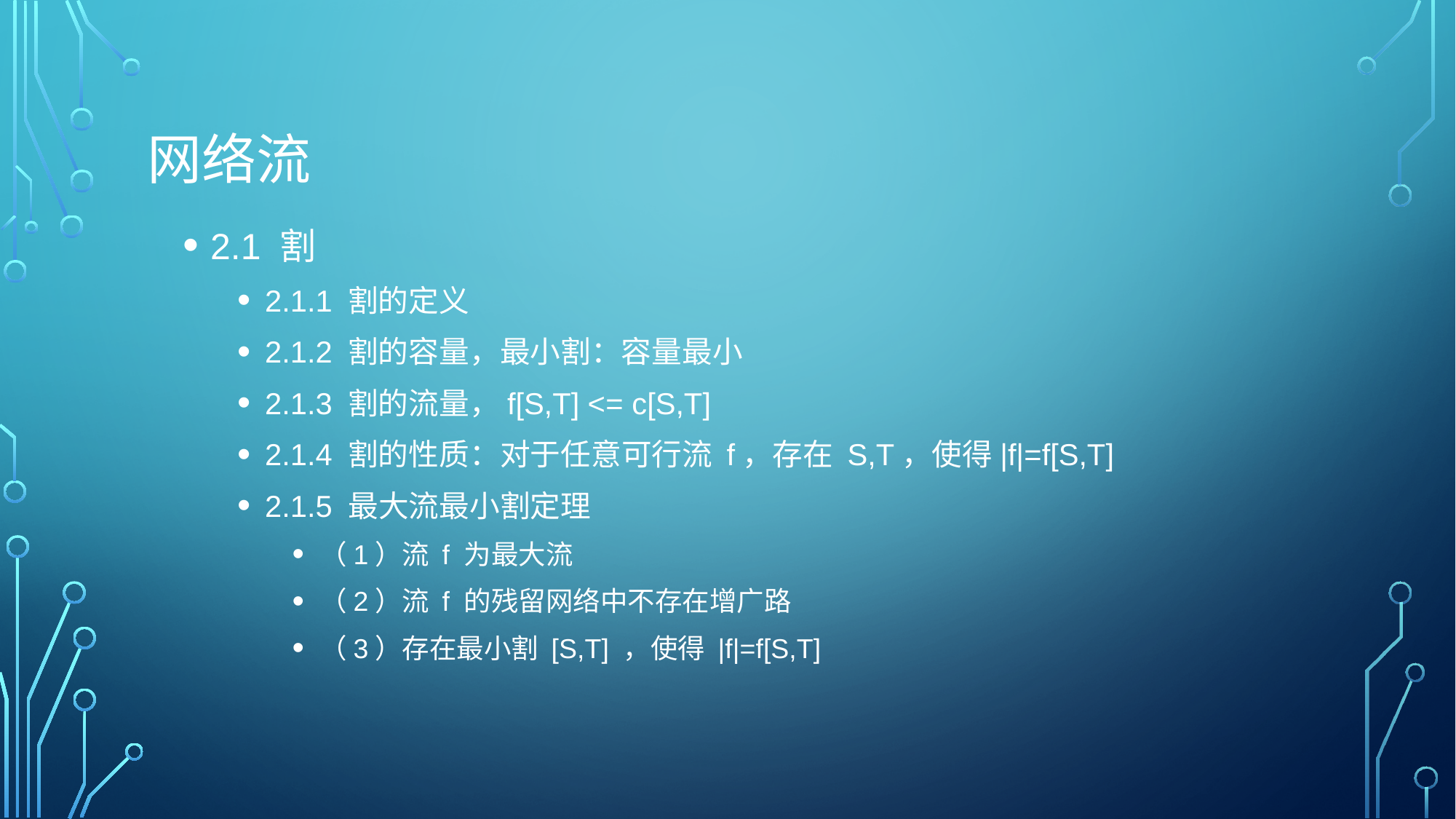

# 网络流
2.1 割
2.1.1 割的定义
2.1.2 割的容量，最小割：容量最小
2.1.3 割的流量，f[S,T] <= c[S,T]
2.1.4 割的性质：对于任意可行流 f，存在 S,T，使得|f|=f[S,T]
2.1.5 最大流最小割定理
（1）流 f 为最大流
（2）流 f 的残留网络中不存在增广路
（3）存在最小割 [S,T] ，使得 |f|=f[S,T]